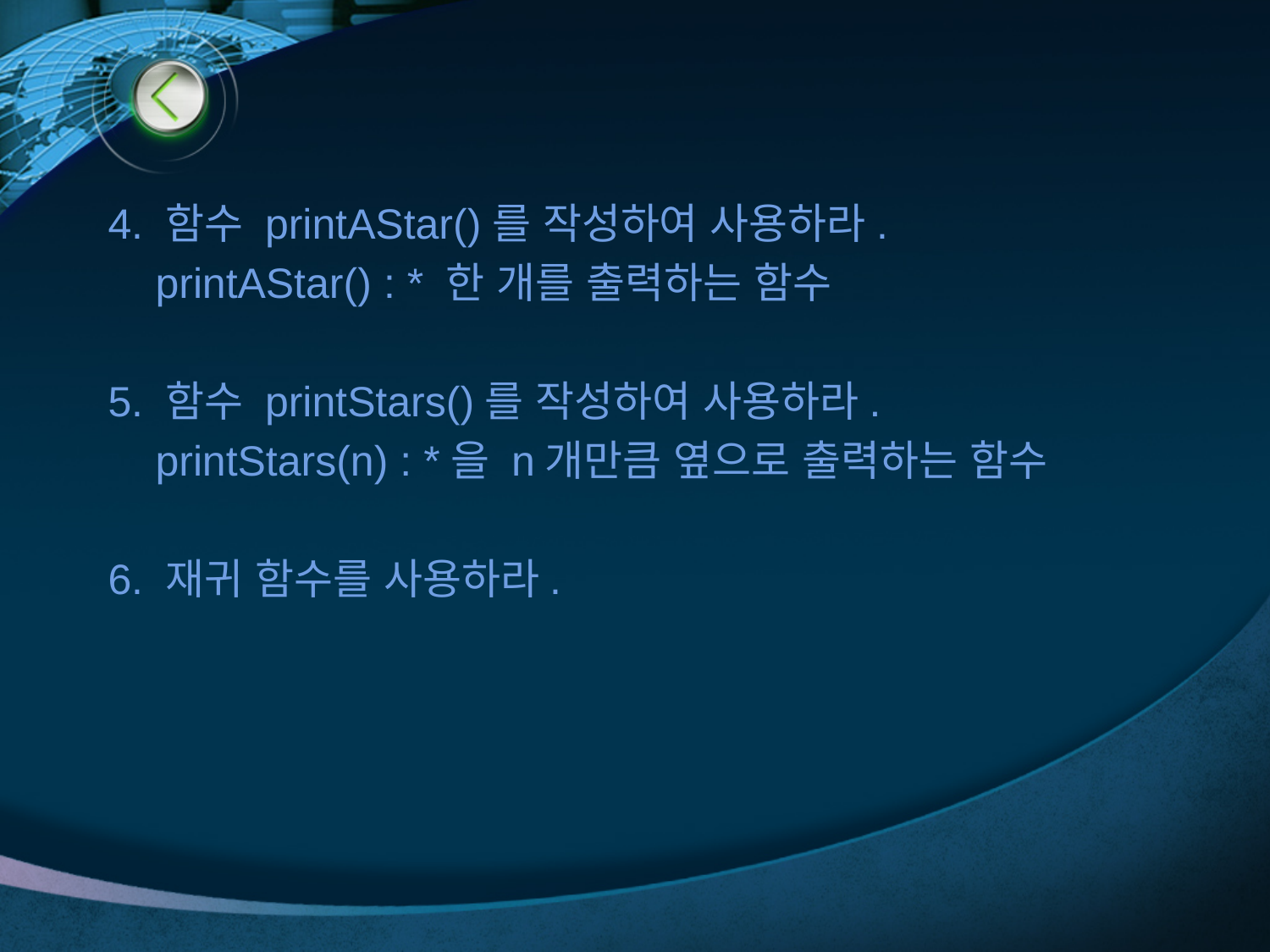

#
4. 함수 printAStar()를 작성하여 사용하라.
    printAStar() : * 한 개를 출력하는 함수

5. 함수 printStars()를 작성하여 사용하라.
    printStars(n) : *을 n개만큼 옆으로 출력하는 함수

6. 재귀 함수를 사용하라.